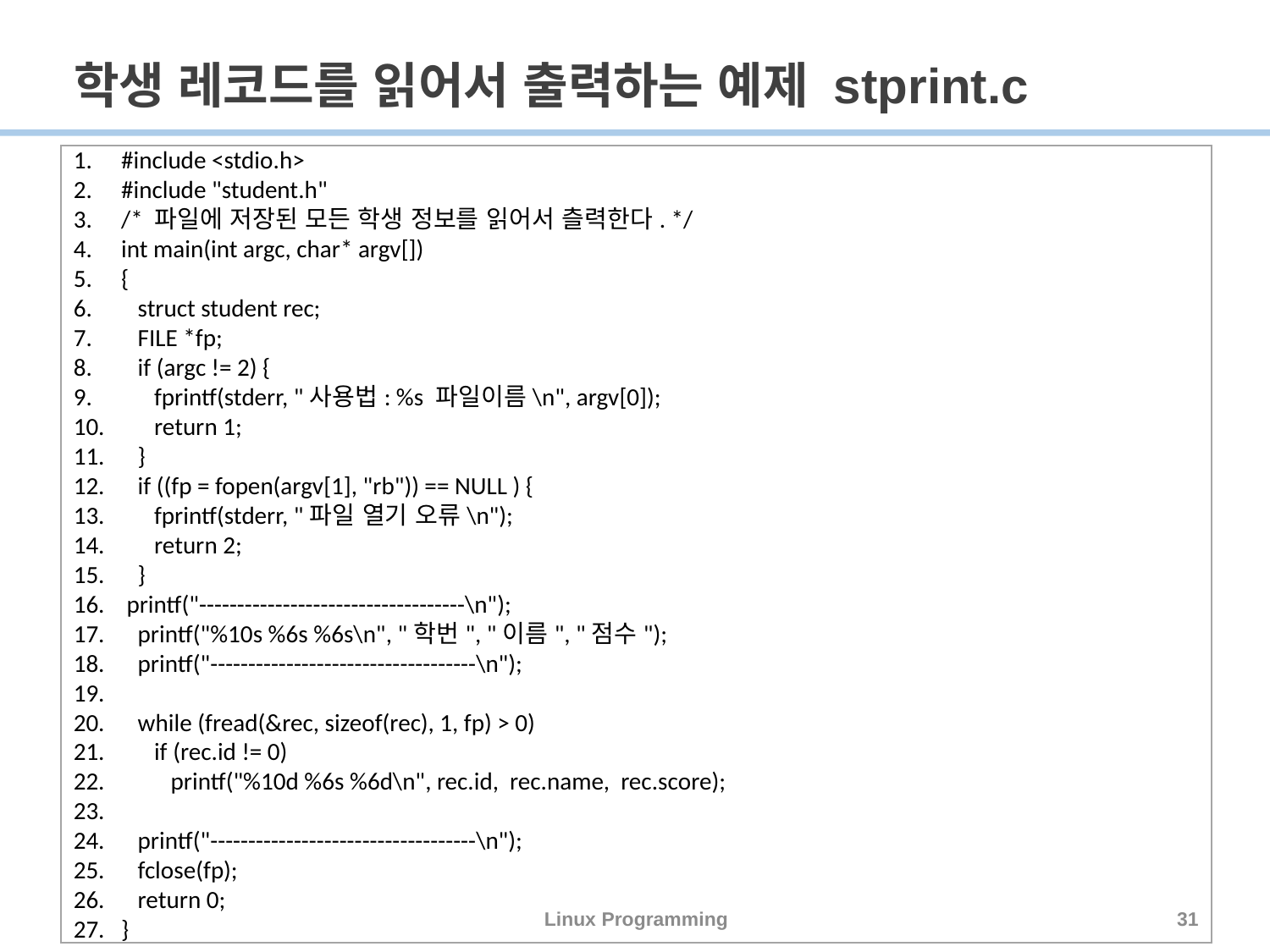

# 학생 레코드를 읽어서 출력하는 예제 stprint.c
#include <stdio.h>
#include "student.h"
/* 파일에 저장된 모든 학생 정보를 읽어서 츨력한다. */
int main(int argc, char* argv[])
{
   struct student rec;
   FILE *fp;
   if (argc != 2) {
      fprintf(stderr, "사용법: %s 파일이름\n", argv[0]);
      return 1;
   }
   if ((fp = fopen(argv[1], "rb")) == NULL ) {
      fprintf(stderr, "파일 열기 오류\n");
      return 2;
   }
 printf("-----------------------------------\n");
   printf("%10s %6s %6s\n", "학번", "이름", "점수");
   printf("-----------------------------------\n");

   while (fread(&rec, sizeof(rec), 1, fp) > 0)
      if (rec.id != 0)
         printf("%10d %6s %6d\n", rec.id,  rec.name,  rec.score);

   printf("-----------------------------------\n");
   fclose(fp);
   return 0;
}
Linux Programming
31